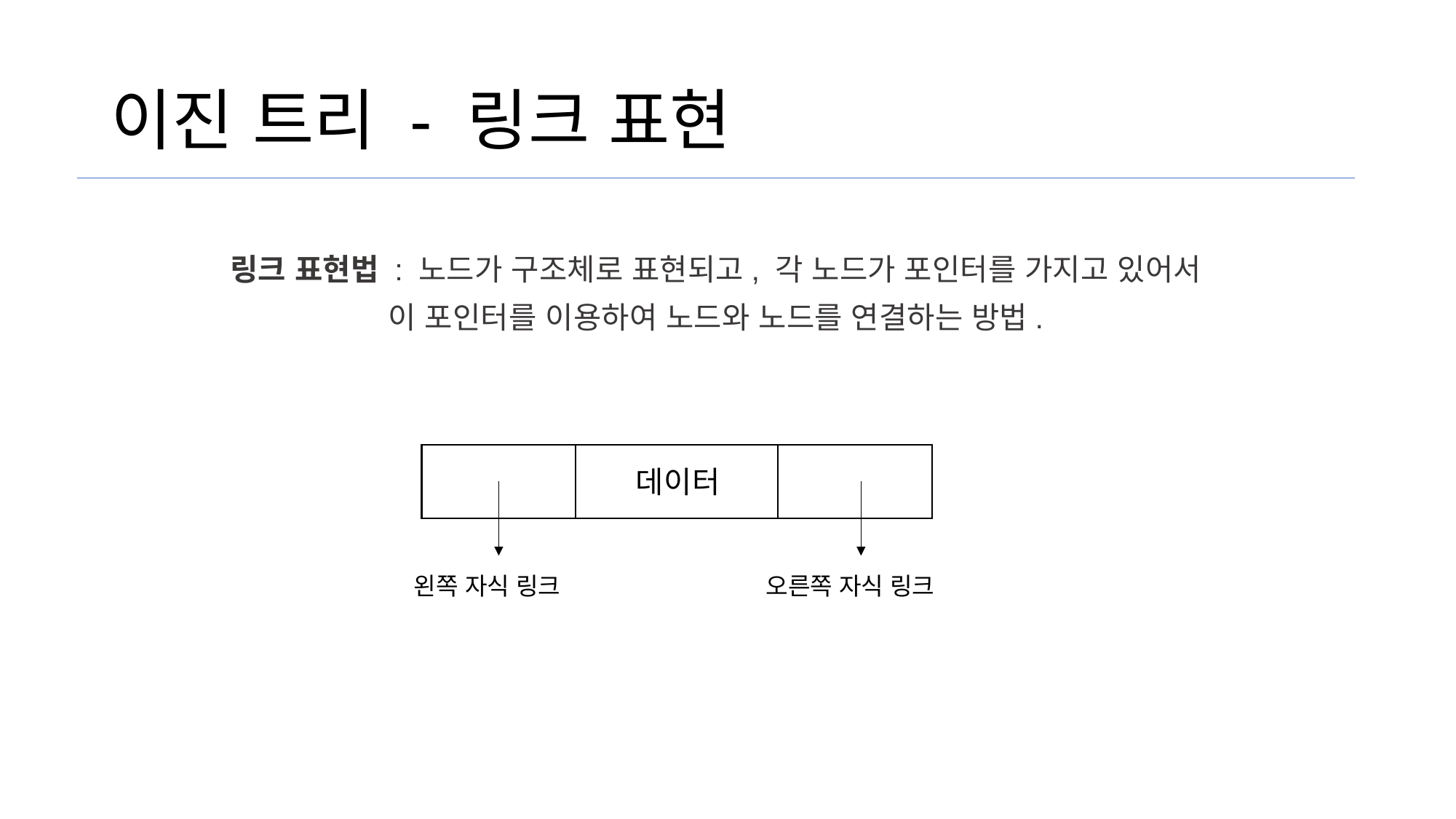

# 이진 트리 - 링크 표현
링크 표현법 : 노드가 구조체로 표현되고, 각 노드가 포인터를 가지고 있어서
이 포인터를 이용하여 노드와 노드를 연결하는 방법.

데이터
왼쪽 자식 링크
오른쪽 자식 링크